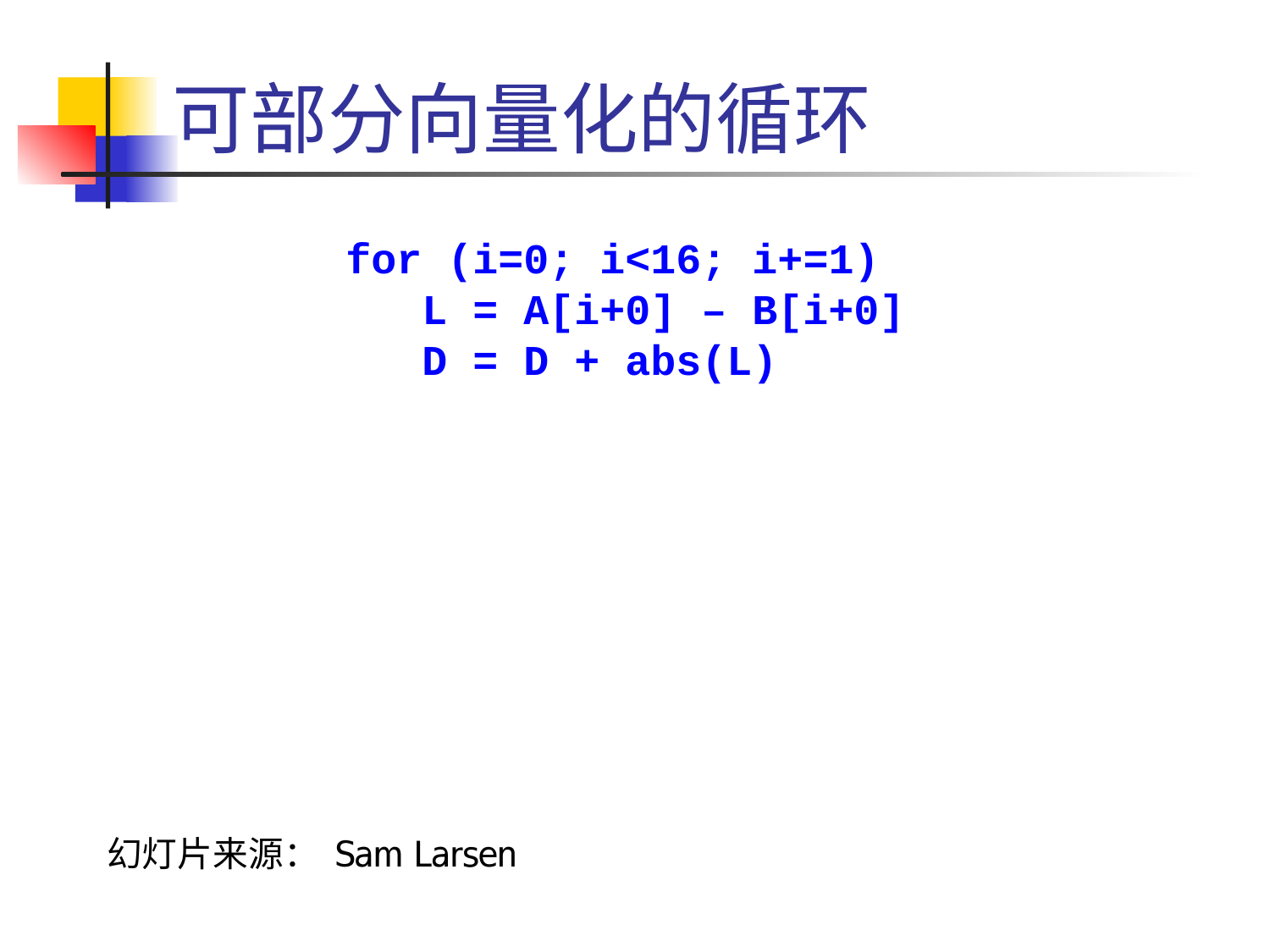

# 可部分向量化的循环

for (i=0; i<16; i+=1)
   L = A[i+0] – B[i+0]
   D = D + abs(L)
幻灯片来源： Sam Larsen